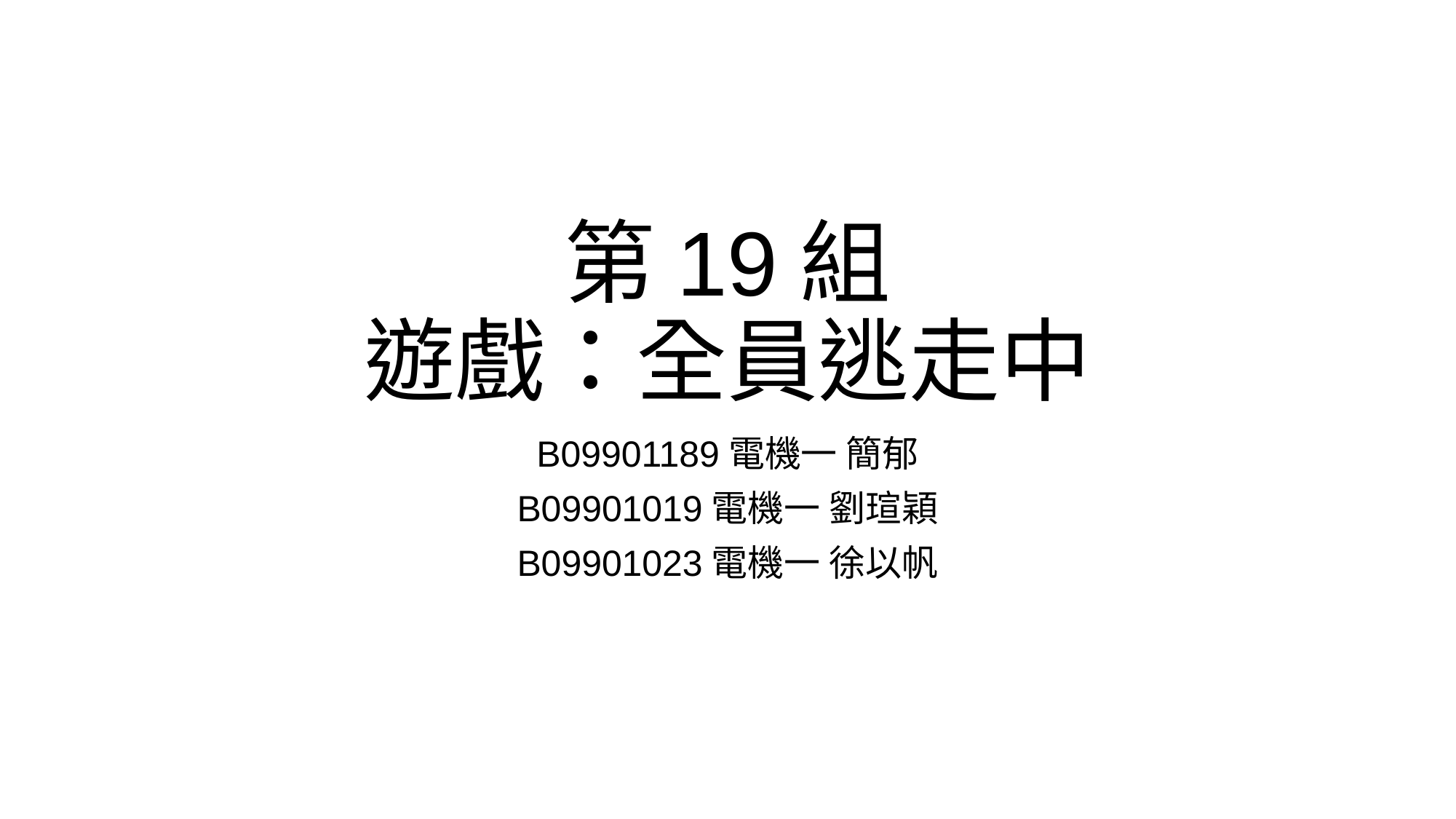

# 第19組 遊戲：全員逃走中
B09901189電機一 簡郁
B09901019電機一 劉瑄穎
B09901023電機一 徐以帆